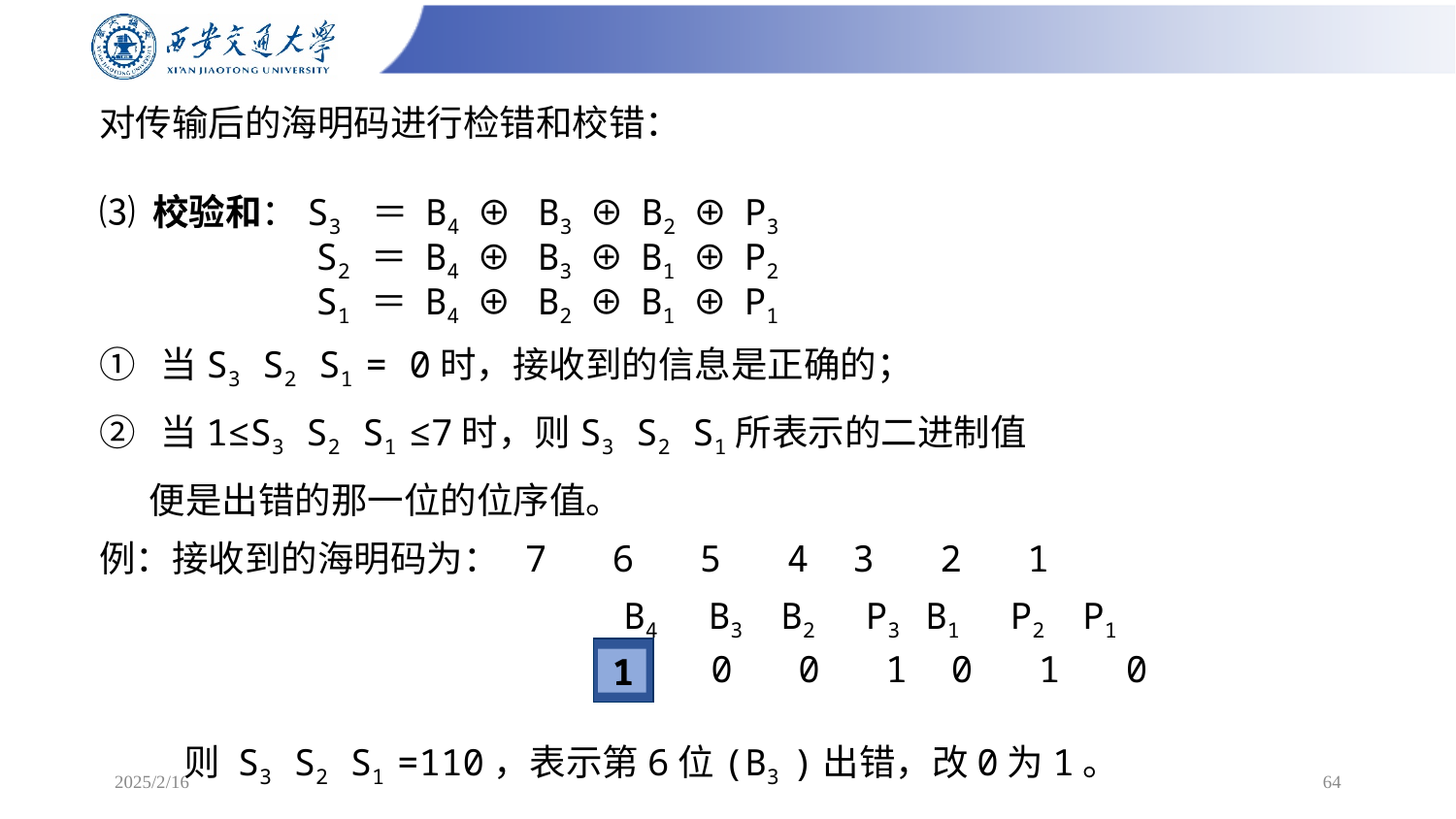

# 对传输后的海明码进行检错和校错：
⑶ 校验和：S3 ＝ B4 ⊕ B3 ⊕ B2 ⊕ P3
               S2 ＝ B4 ⊕ B3 ⊕ B1 ⊕ P2
               S1 ＝ B4 ⊕ B2 ⊕ B1 ⊕ P1
①  当S3 S2 S1 = 0时，接收到的信息是正确的；
②  当1≤S3 S2 S1 ≤7时，则S3 S2 S1所表示的二进制值
     便是出错的那一位的位序值。
例：接收到的海明码为：  7   6   5   4  3   2   1
                        B4    B3   B2    P3  B1    P2   P1
                        0   0   0   1  0   1   0
0
1
则 S3 S2 S1 =110，表示第6位(B3 )出错，改0为1。
2025/2/16
64